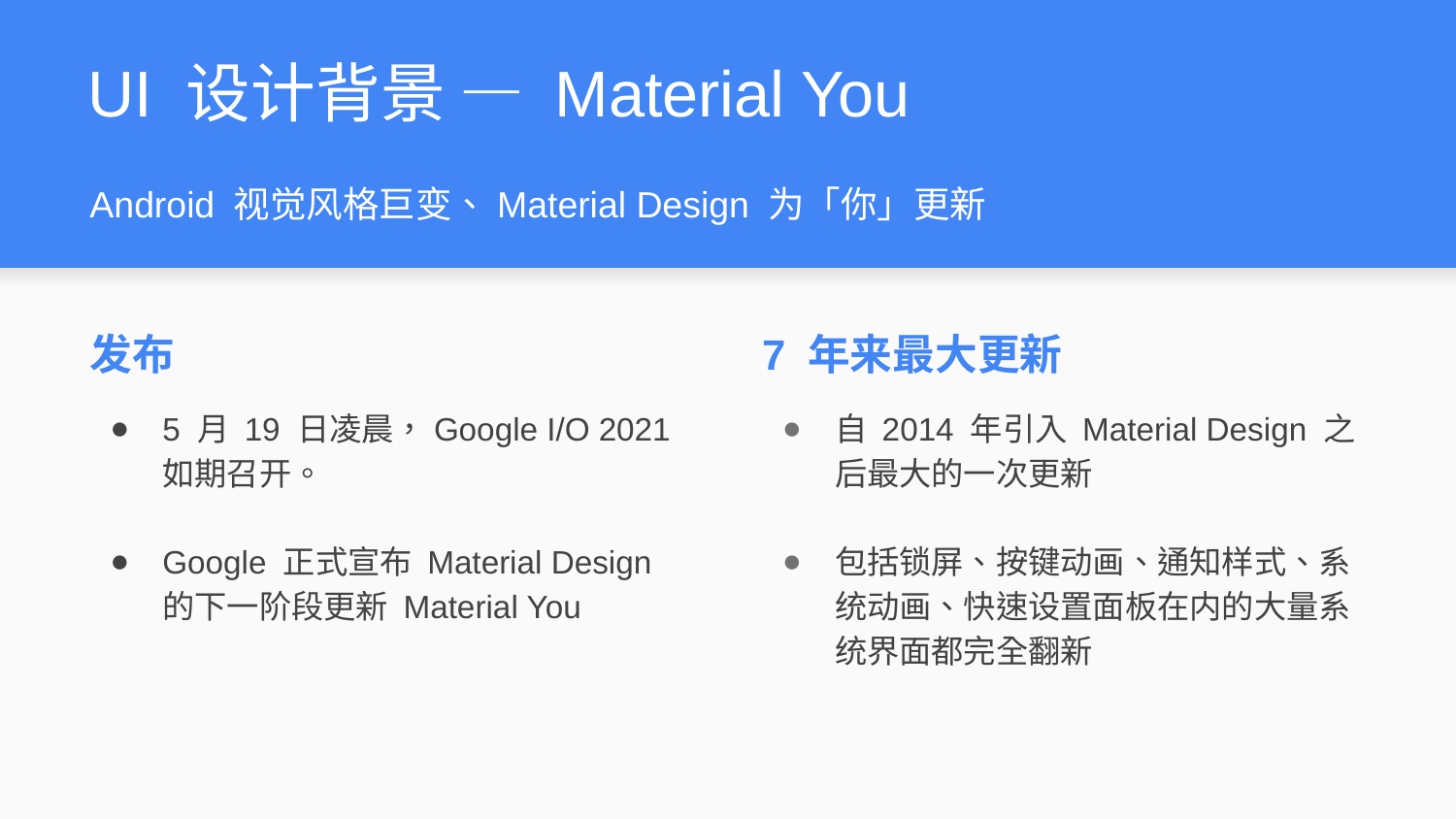

UI 设计背景 — Material You
# Android 视觉风格巨变、Material Design 为「你」更新
发布
5 月 19 日凌晨，Google I/O 2021 如期召开。

Google 正式宣布 Material Design 的下一阶段更新 Material You
7 年来最大更新
自 2014 年引入 Material Design 之后最大的一次更新

包括锁屏、按键动画、通知样式、系统动画、快速设置面板在内的大量系统界面都完全翻新